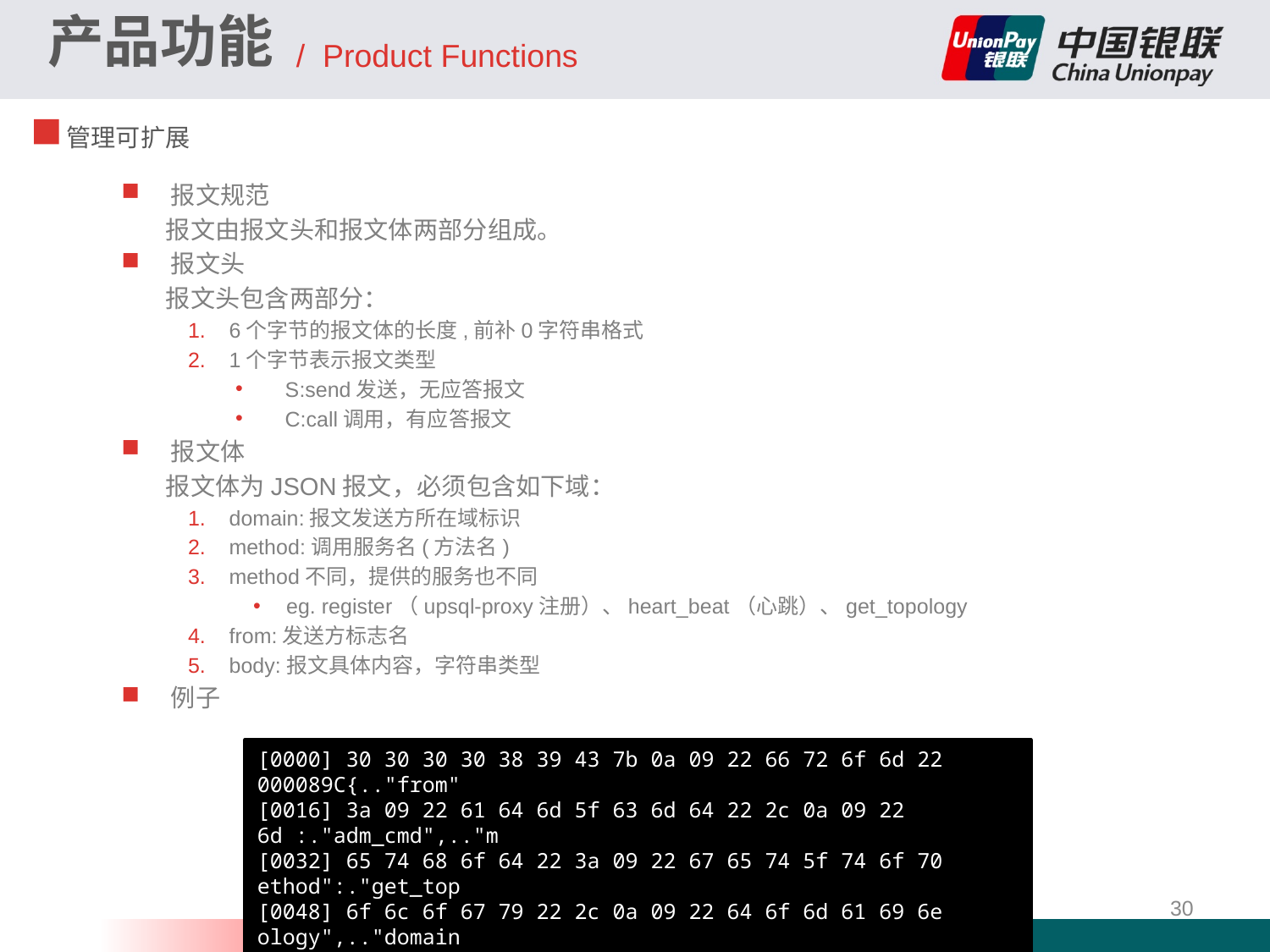

产品功能
/  Product Functions
管理可扩展

报文规范
       报文由报文头和报文体两部分组成。
报文头
       报文头包含两部分：
6个字节的报文体的长度,前补0字符串格式
1个字节表示报文类型
S:send发送，无应答报文
C:call调用，有应答报文
报文体
       报文体为JSON报文，必须包含如下域：
domain:报文发送方所在域标识
method:调用服务名(方法名)
method不同，提供的服务也不同
eg. register（upsql-proxy注册）、heart_beat（心跳）、get_topology
from:发送方标志名
body:报文具体内容，字符串类型
例子

[0000] 30 30 30 30 38 39 43 7b 0a 09 22 66 72 6f 6d 22 000089C{.."from"
[0016] 3a 09 22 61 64 6d 5f 63 6d 64 22 2c 0a 09 22 6d :."adm_cmd",.."m
[0032] 65 74 68 6f 64 22 3a 09 22 67 65 74 5f 74 6f 70 ethod":."get_top
[0048] 6f 6c 6f 67 79 22 2c 0a 09 22 64 6f 6d 61 69 6e ology",.."domain
[0064] 22 3a 09 22 75 70 73 71 6c 2d 70 72 6f 78 79 22 ":."upsql-proxy"
[0080] 2c 0a 09 22 62 6f 64 79 22 3a 09 22 58 22 0a 7d ,.."body":."X".}
30